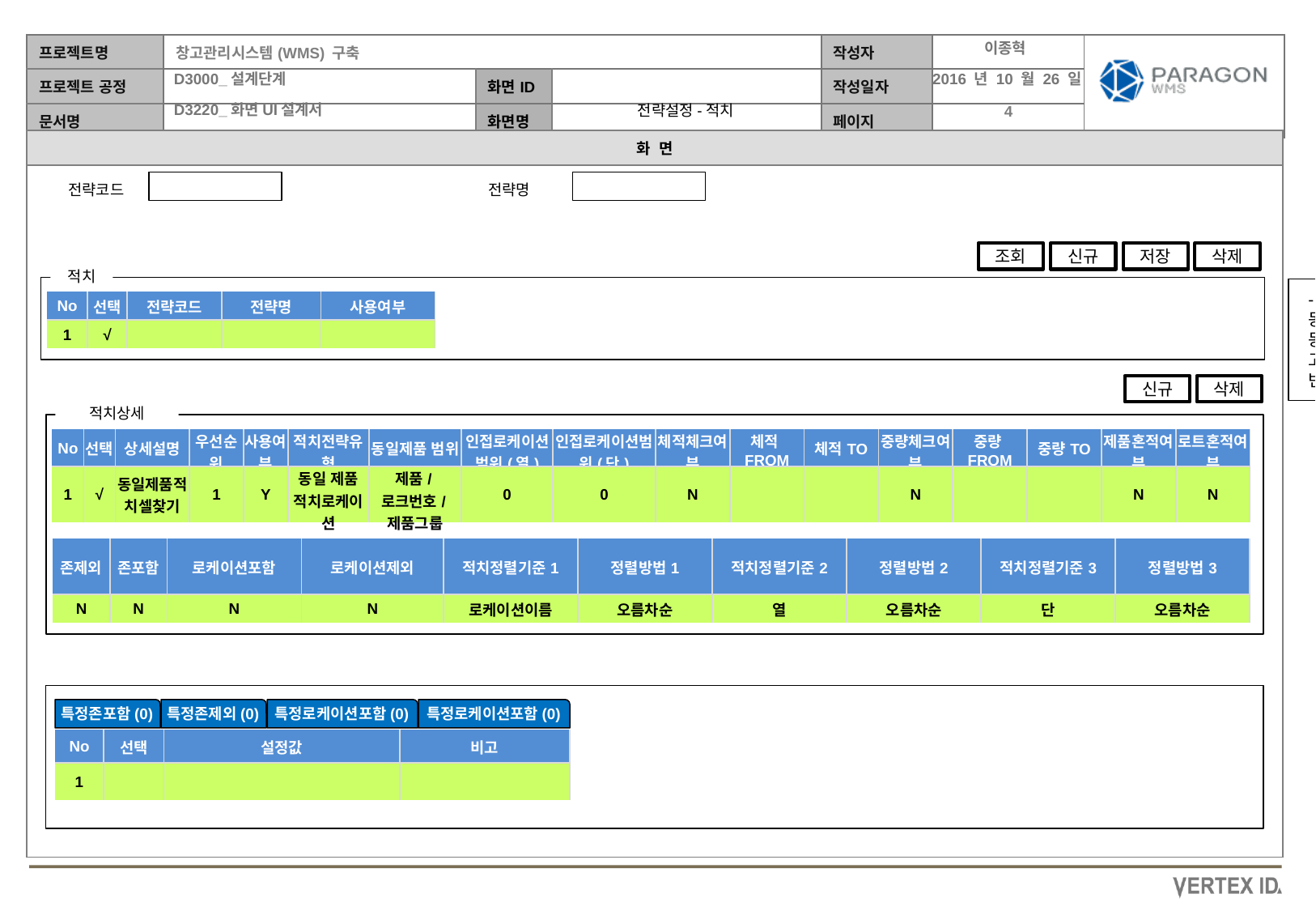

이종혁
2016 년 10 월 26 일
전략설정-적치

전략코드
전략명
조회
신규
저장
삭제
적치

-전략유형-
동일제품 적치로케이션,
동일제품인근빈로케이션,
고정로케이션,
빈로케이션
| No | 선택 | 전략코드 | 전략명 | 사용여부 |
| --- | --- | --- | --- | --- |
| 1 | √ |  |  |  |
신규
삭제
적치상세

| No | 선택 | 상세설명 | 우선순위 | 사용여부 | 적치전략유형 | 동일제품 범위 | 인접로케이션범위(열) | 인접로케이션범위(단) | 체적체크여부 | 체적FROM | 체적TO | 중량체크여부 | 중량FROM | 중량TO | 제품혼적여부 | 로트혼적여부 |
| --- | --- | --- | --- | --- | --- | --- | --- | --- | --- | --- | --- | --- | --- | --- | --- | --- |
| 1 | √ | 동일제품적치셀찾기 | 1 | Y | 동일 제품 적치로케이션 | 제품/로크번호/제품그룹 | 0 | 0 | N |  |  | N |  |  | N | N |
| 존제외 | 존포함 | 로케이션포함 | 로케이션제외 | 적치정렬기준1 | 정렬방법1 | 적치정렬기준2 | 정렬방법2 | 적치정렬기준3 | 정렬방법3 |
| --- | --- | --- | --- | --- | --- | --- | --- | --- | --- |
| N | N | N | N | 로케이션이름 | 오름차순 | 열 | 오름차순 | 단 | 오름차순 |

특정존포함(0)
특정존제외(0)
특정로케이션포함(0)
특정로케이션포함(0)
| No | 선택 | 설정값 | 비고 |
| --- | --- | --- | --- |
| 1 |  |  |  |